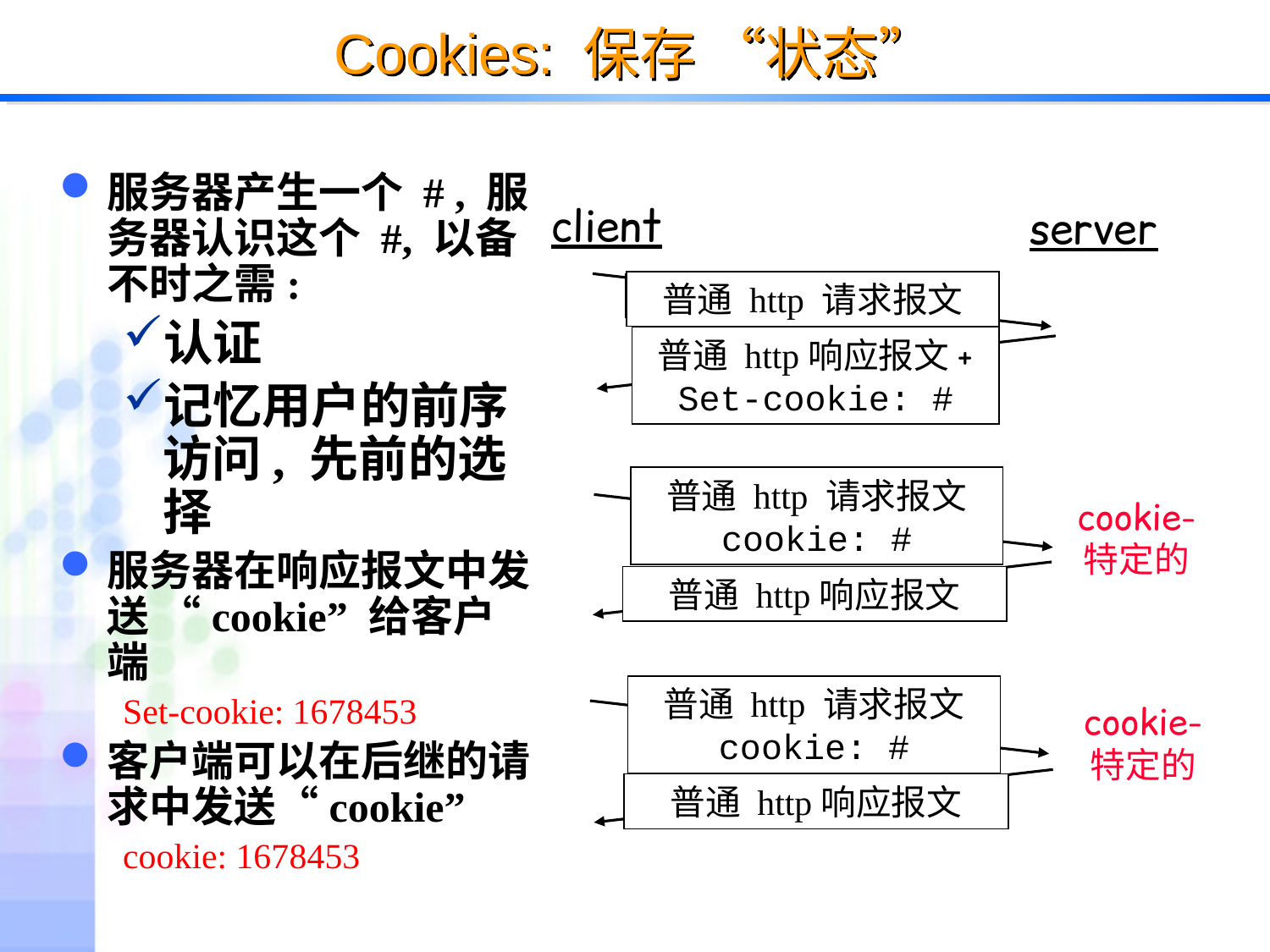

# Cookies: 保存 “状态”
服务器产生一个 # , 服务器认识这个 #, 以备不时之需:
认证
记忆用户的前序访问, 先前的选择
服务器在响应报文中发送 “cookie” 给客户端
Set-cookie: 1678453
客户端可以在后继的请求中发送“cookie”
cookie: 1678453

client
server
普通 http 请求报文

普通 http响应报文+
Set-cookie: #

普通 http 请求报文
cookie: #

cookie-
特定的

普通 http响应报文

普通 http 请求报文
cookie: #

cookie-
特定的

普通 http响应报文